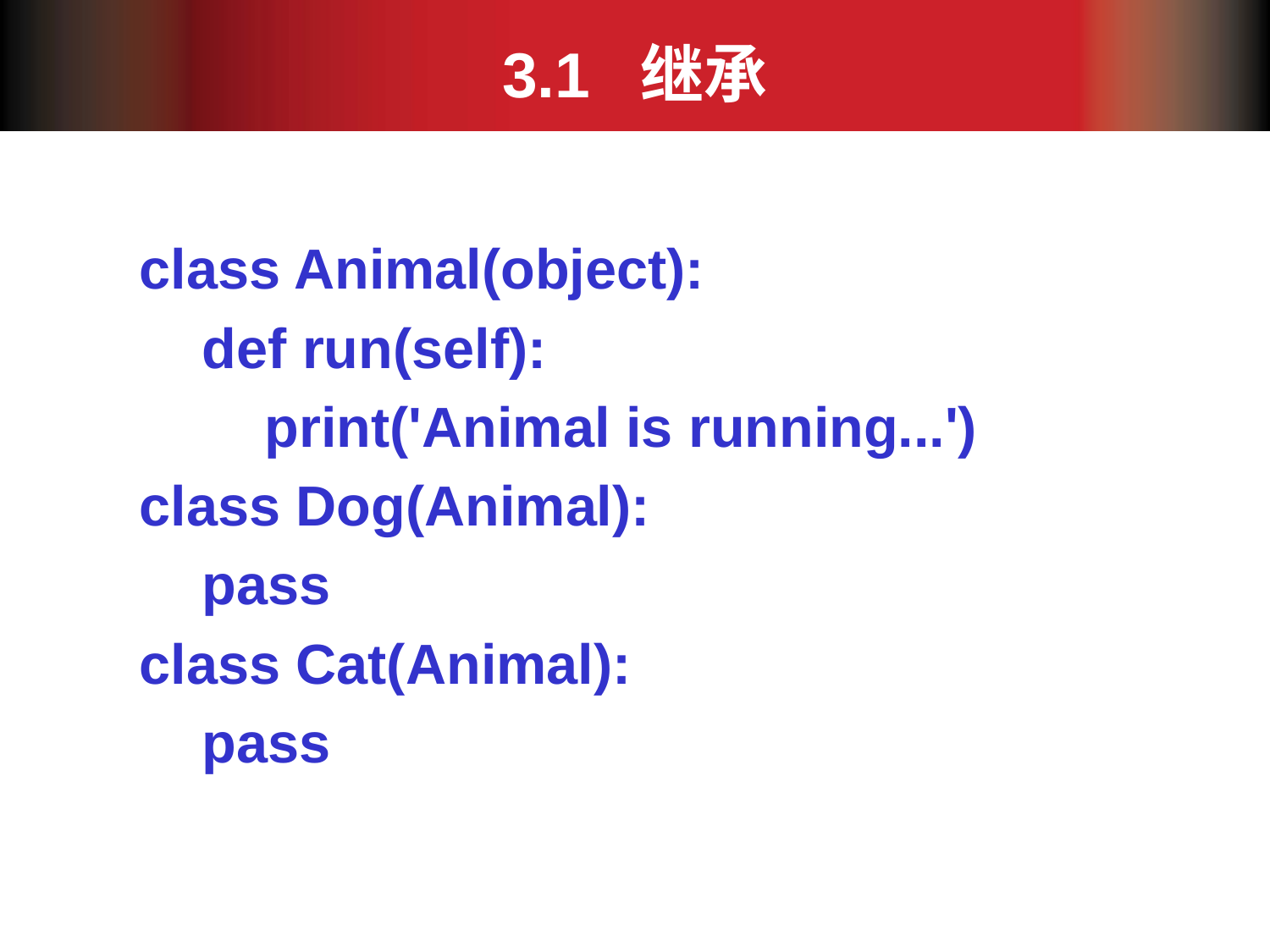

# 3.1  继承

class Animal(object):
    def run(self):
        print('Animal is running...')
class Dog(Animal):
    pass
class Cat(Animal):
    pass